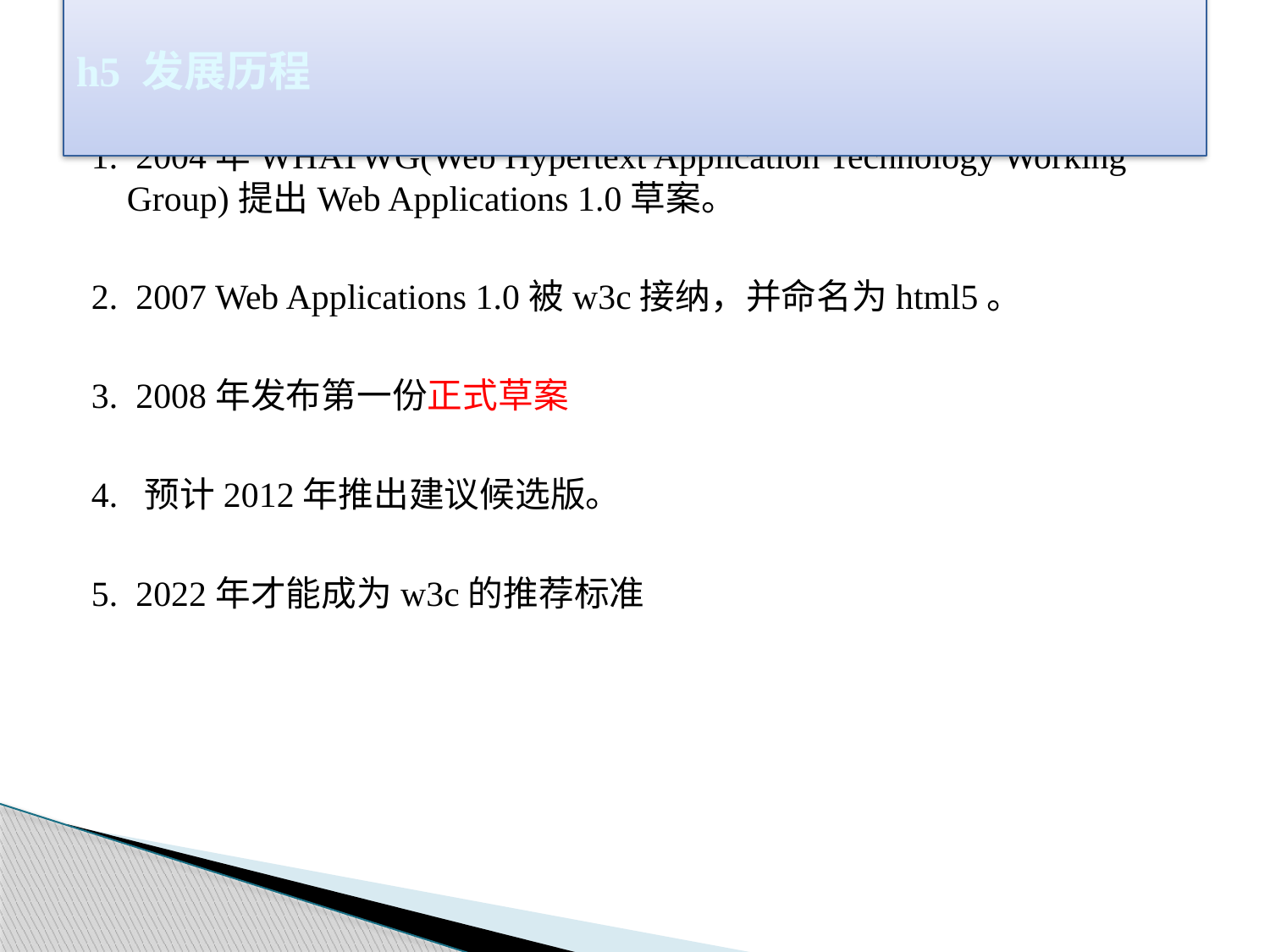

# h5 发展历程
1.  2004年WHATWG(Web Hypertext Application Technology Working Group)提出Web Applications 1.0草案。

2.  2007 Web Applications 1.0被w3c接纳，并命名为html5。

3.  2008年发布第一份正式草案

4.  预计2012年推出建议候选版。

5.  2022年才能成为w3c的推荐标准